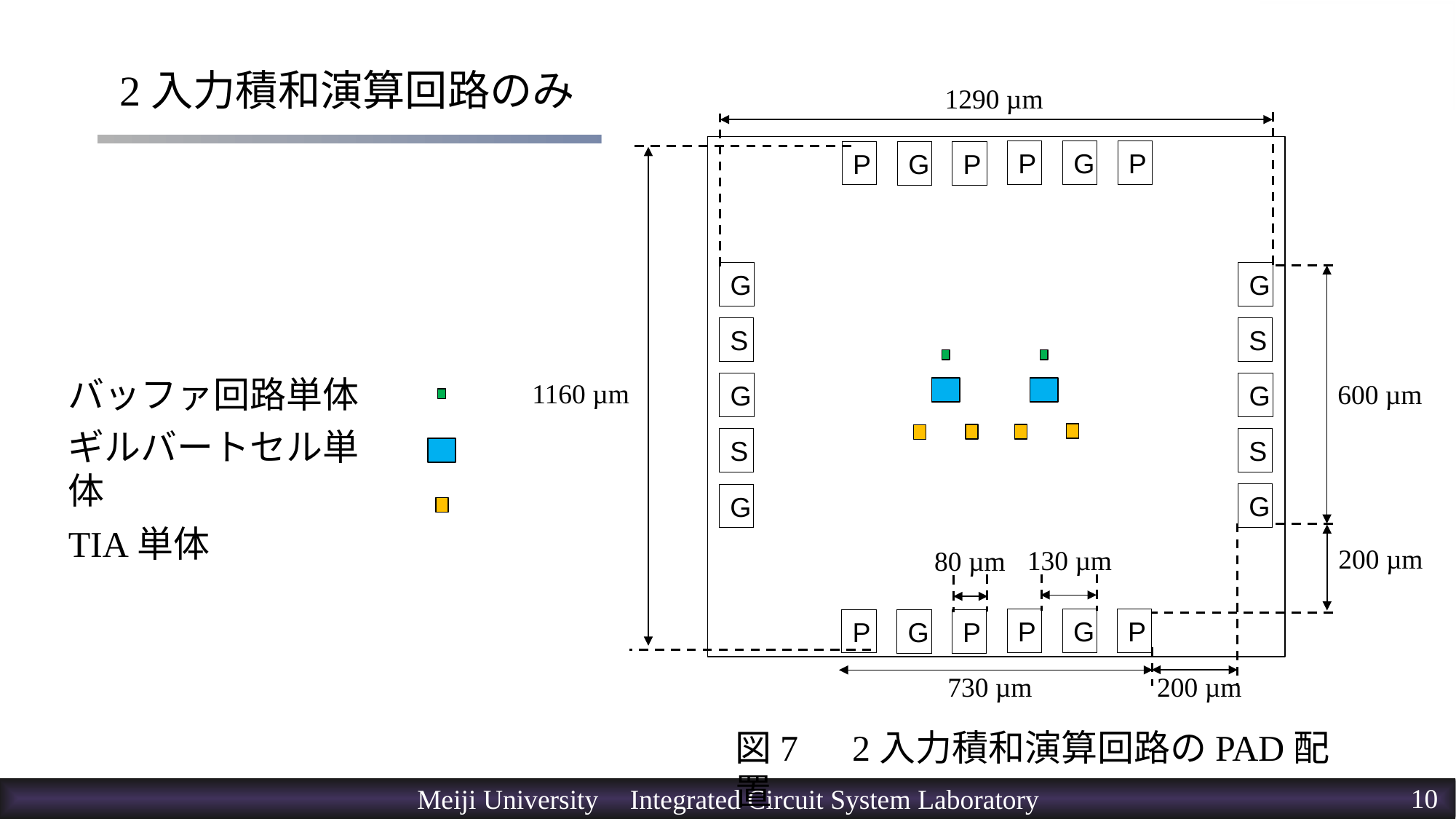

# 2入力積和演算回路のみ
1290 µm

P
G
P
P
G
P
G
G
S
S

バッファ回路単体
ギルバートセル単体
TIA単体
1160 µm
600 µm

G
G

S
S

G
G

200 µm
130 µm
80 µm
P
G
P
P
G
P
730 µm
200 µm
図7　2入力積和演算回路のPAD配置